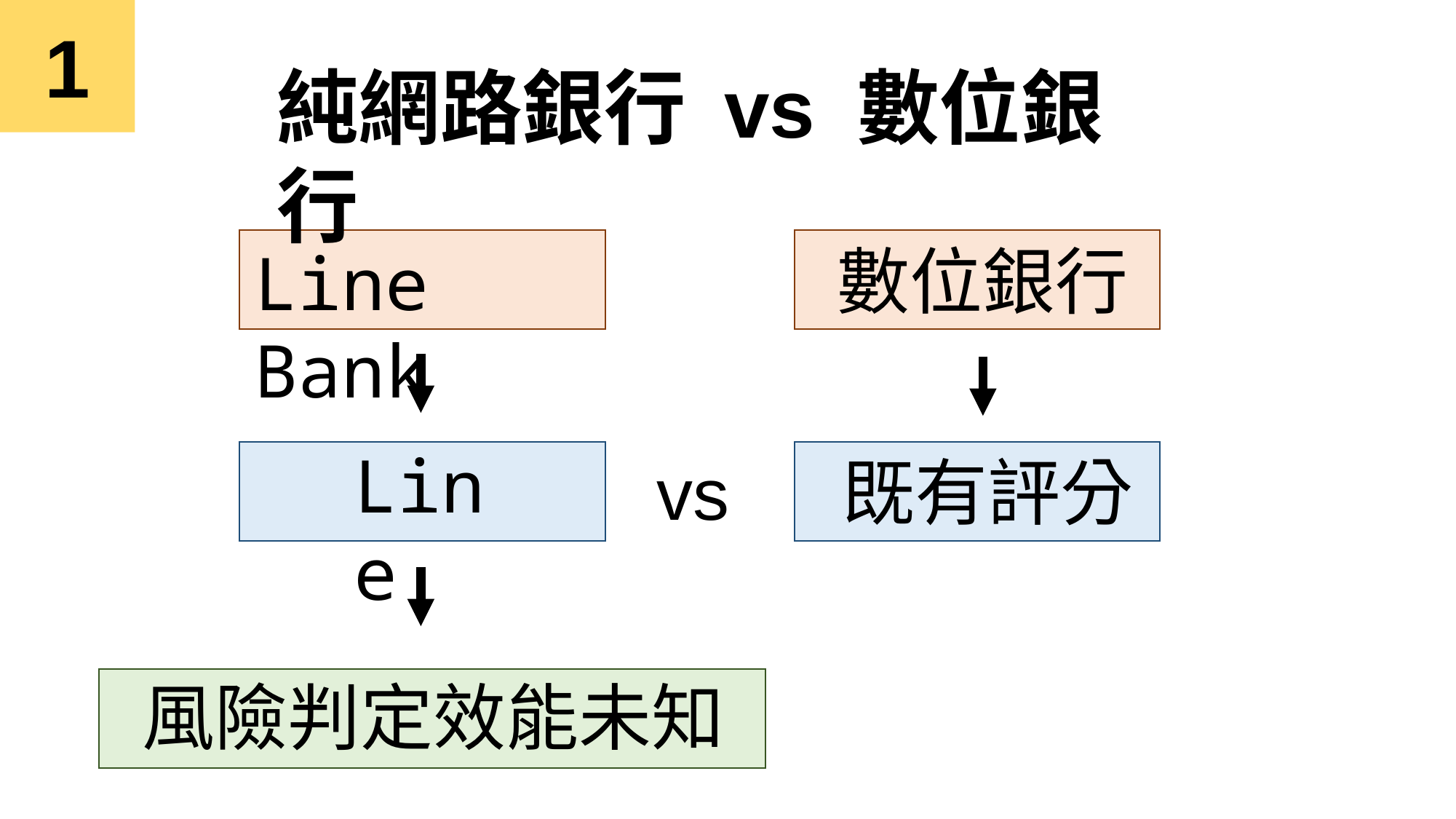

1
純網路銀行 vs 數位銀行
數位銀行

Line Bank
Line
既有評分

vs

風險判定效能未知